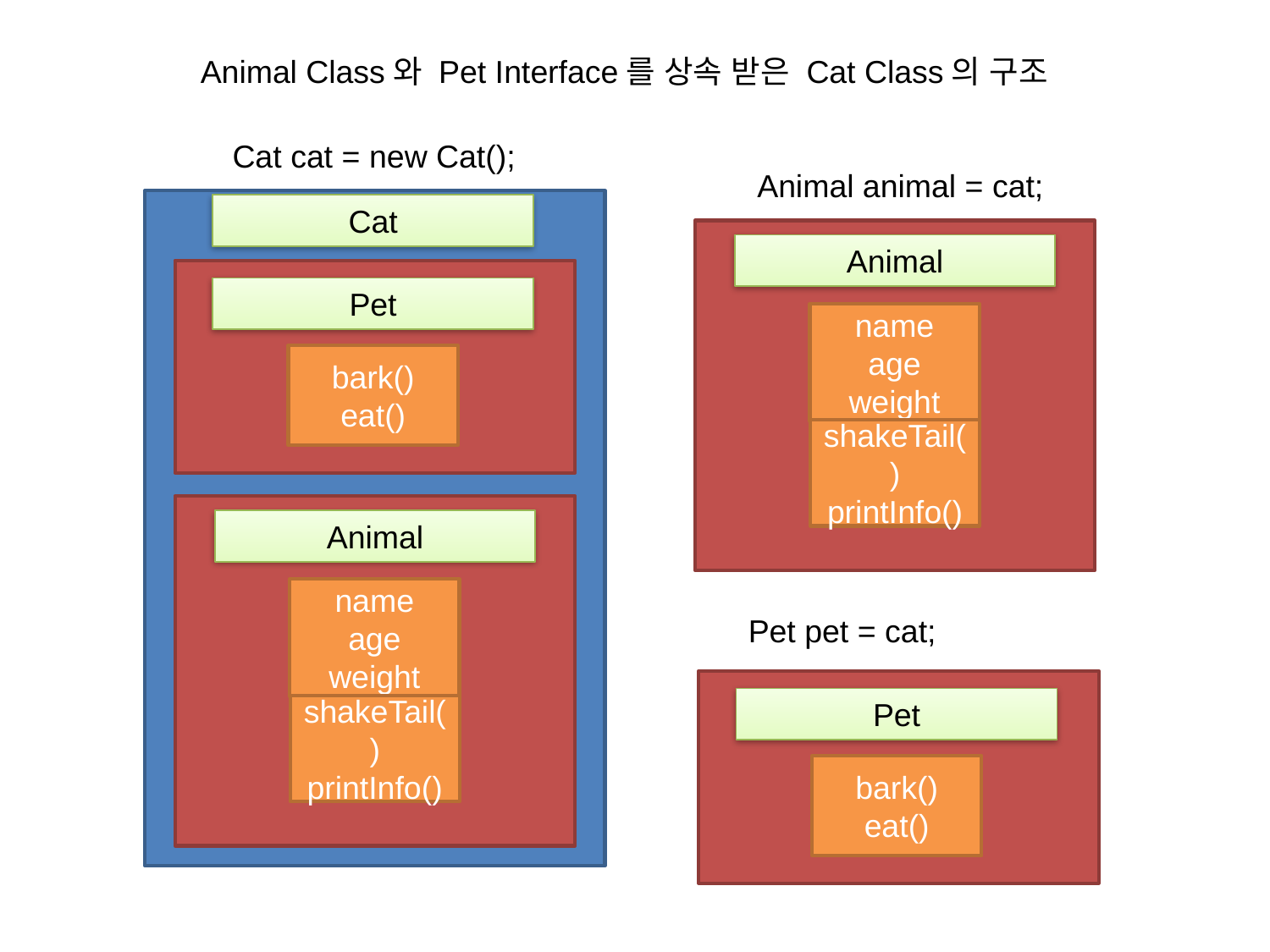

Animal Class와 Pet Interface를 상속 받은 Cat Class의 구조
Cat cat = new Cat();
Animal animal = cat;

Cat

Animal

Pet
name
age
weight
bark()
eat()
shakeTail()
printInfo()

Animal
name
age
weight
Pet pet = cat;

Pet
shakeTail()
printInfo()
bark()
eat()